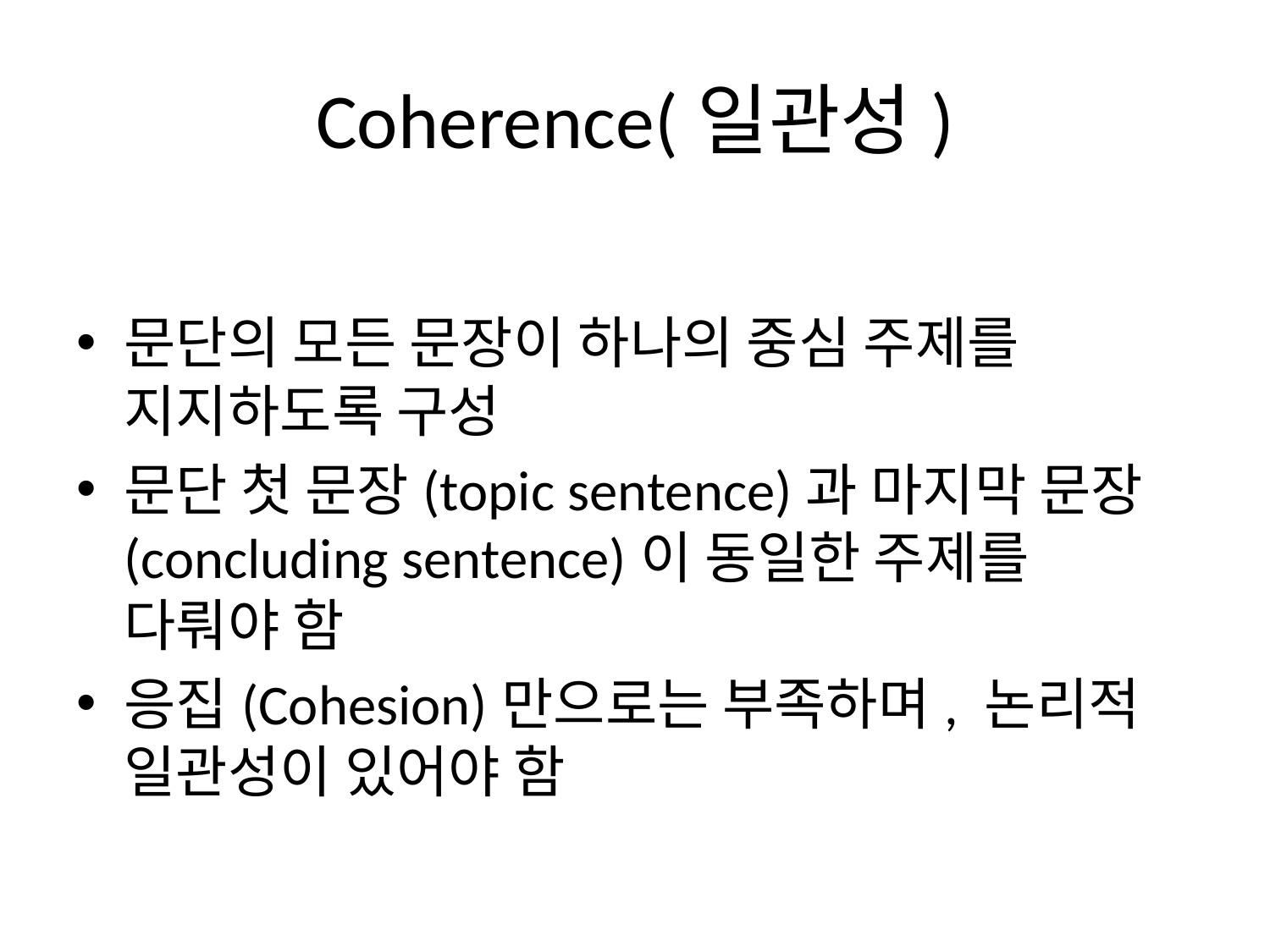

# Coherence(일관성)

문단의 모든 문장이 하나의 중심 주제를 지지하도록 구성
문단 첫 문장(topic sentence)과 마지막 문장(concluding sentence)이 동일한 주제를 다뤄야 함
응집(Cohesion)만으로는 부족하며, 논리적 일관성이 있어야 함